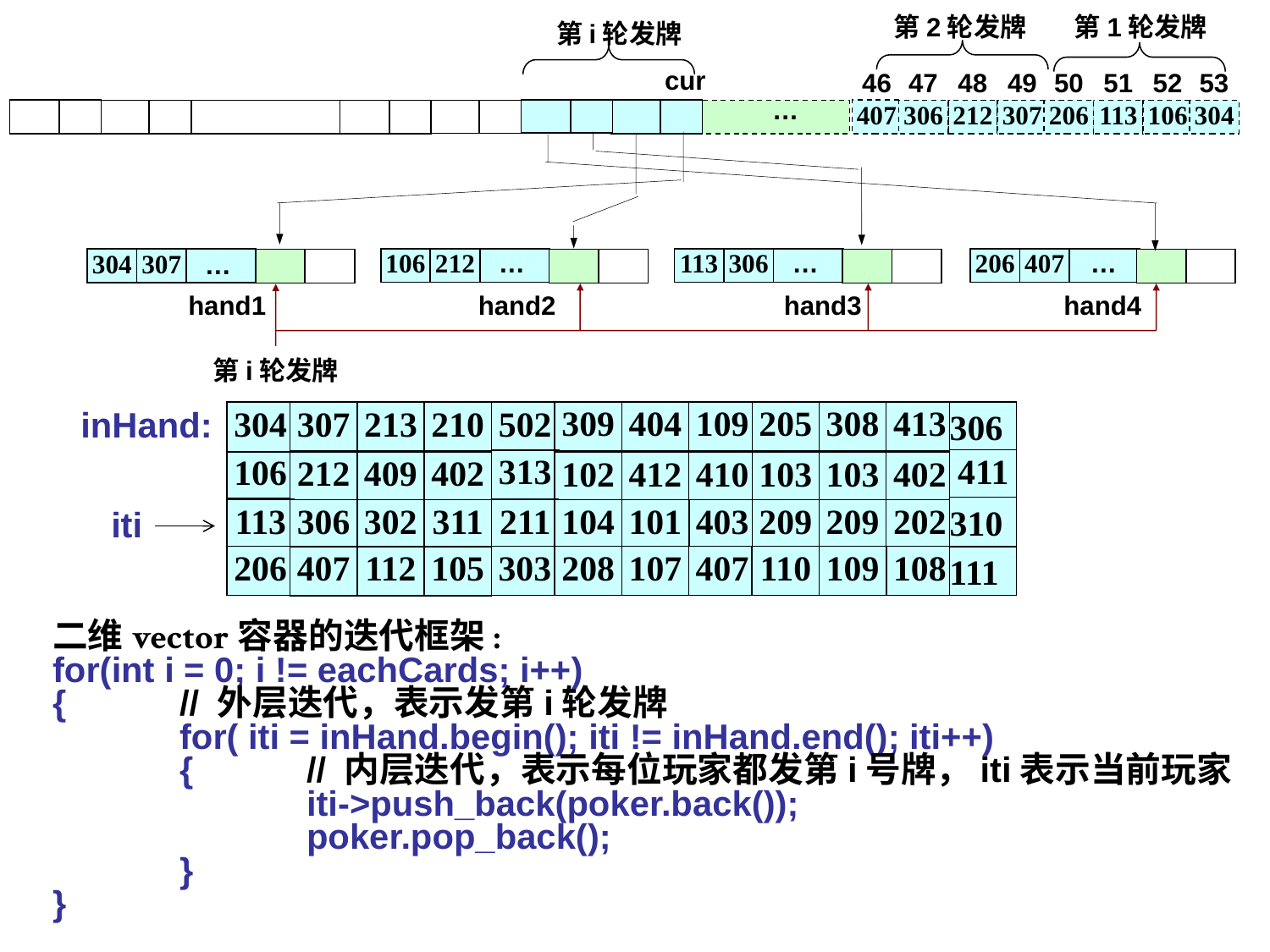

第2轮发牌
第1轮发牌
第i轮发牌

cur
46
47
48
49
50
51
52
53
…

407

306
212
307
206
113
106

304

304
307

106
212

113
306

206
407

…
…
…
…

hand1
hand2
hand3
hand4

第i轮发牌

304
502
309
404
109
205
308
413
307
213
210
306
411
313
212
409
402
106
102
412
410
103
103
402
310
211
104
101
403
113
306
302
311
209
209
202
303
208
107
407
206
407
112
105
110
109
108
111
inHand:
iti
二维vector容器的迭代框架:
for(int i = 0; i != eachCards; i++)
{ 	// 外层迭代，表示发第i轮发牌
	for( iti = inHand.begin(); iti != inHand.end(); iti++)
	{	// 内层迭代，表示每位玩家都发第i号牌，iti表示当前玩家
		iti->push_back(poker.back());
		poker.pop_back();
	}
}